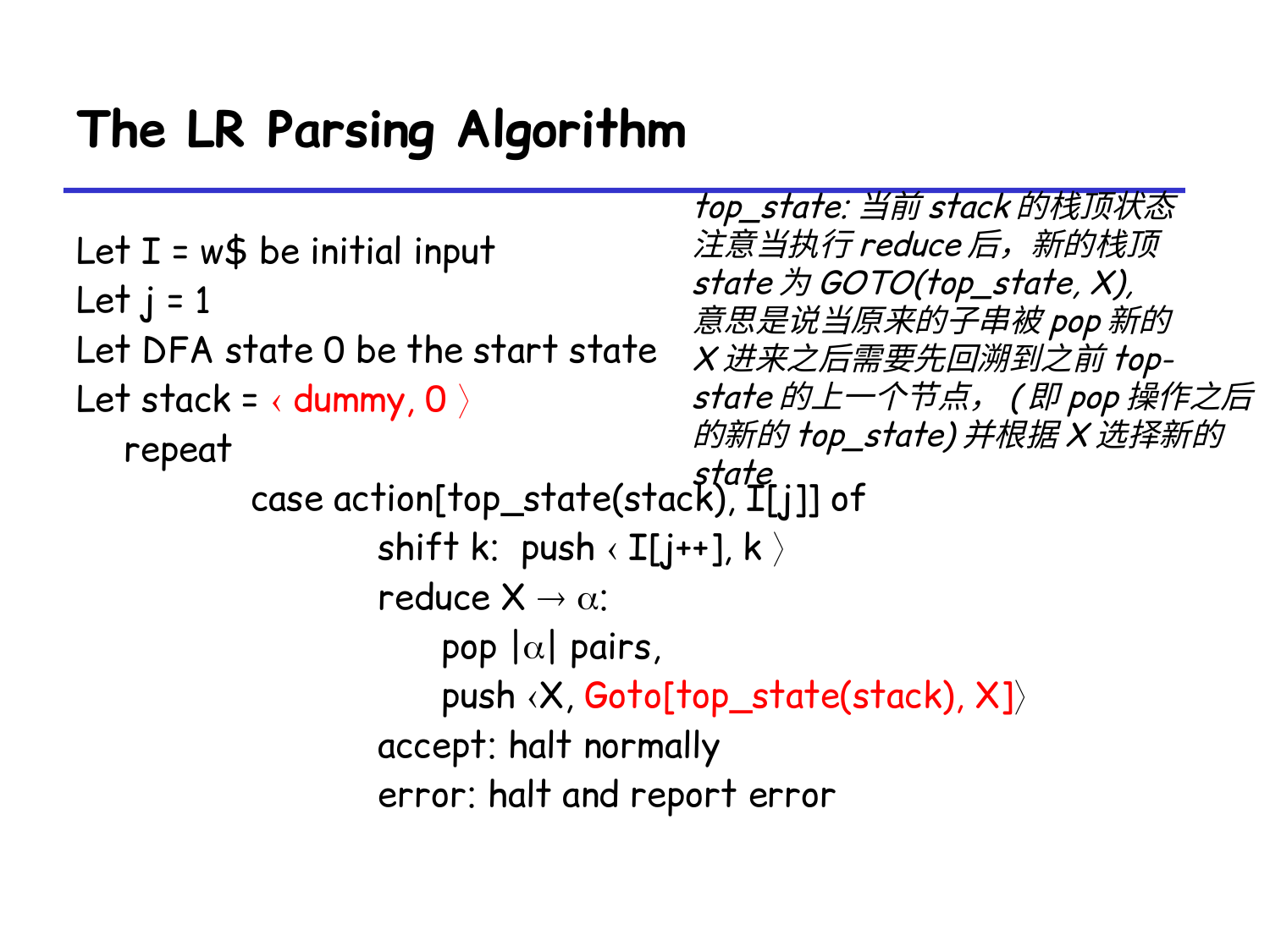

# The LR Parsing Algorithm
top_state:当前stack的栈顶状态
注意当执行reduce后，新的栈顶
state为GOTO(top_state, X),
意思是说当原来的子串被pop新的
X进来之后需要先回溯到之前top-
state的上一个节点，(即pop操作之后
的新的top_state)并根据X选择新的
state
Let I = w$ be initial input
Let j = 1
Let DFA state 0 be the start state
Let stack = 〈 dummy, 0 〉
	repeat
		case action[top_state(stack), I[j]] of
			shift k:  push 〈 I[j++], k 〉
			reduce X → α:
			      pop |α| pairs,
			      push 〈X, Goto[top_state(stack), X]〉
			accept: halt normally
			error: halt and report error
49